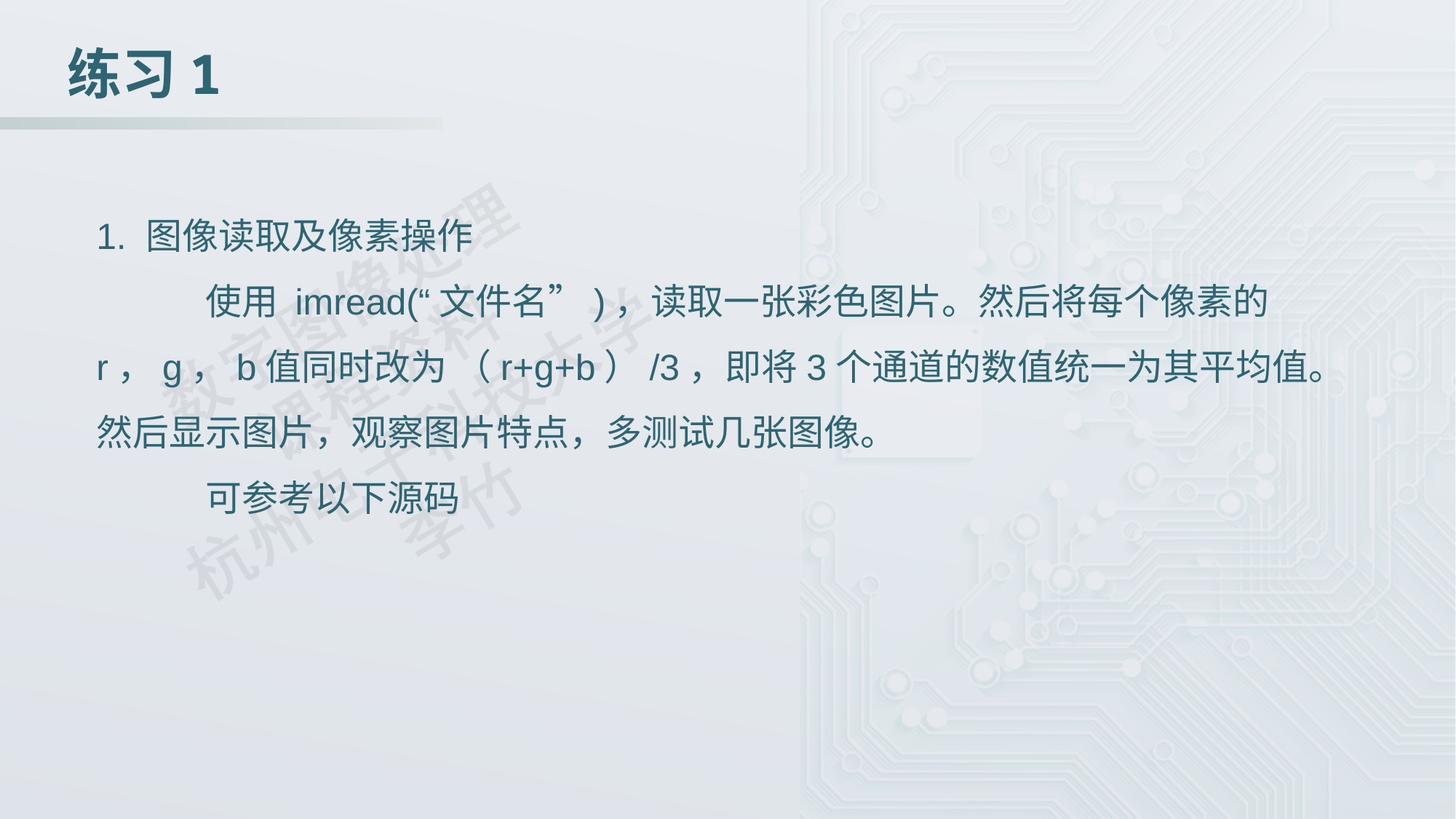

练习1

1. 图像读取及像素操作
	使用 imread(“文件名”)，读取一张彩色图片。然后将每个像素的r，g，b值同时改为 （r+g+b）/3，即将3个通道的数值统一为其平均值。然后显示图片，观察图片特点，多测试几张图像。
	可参考以下源码